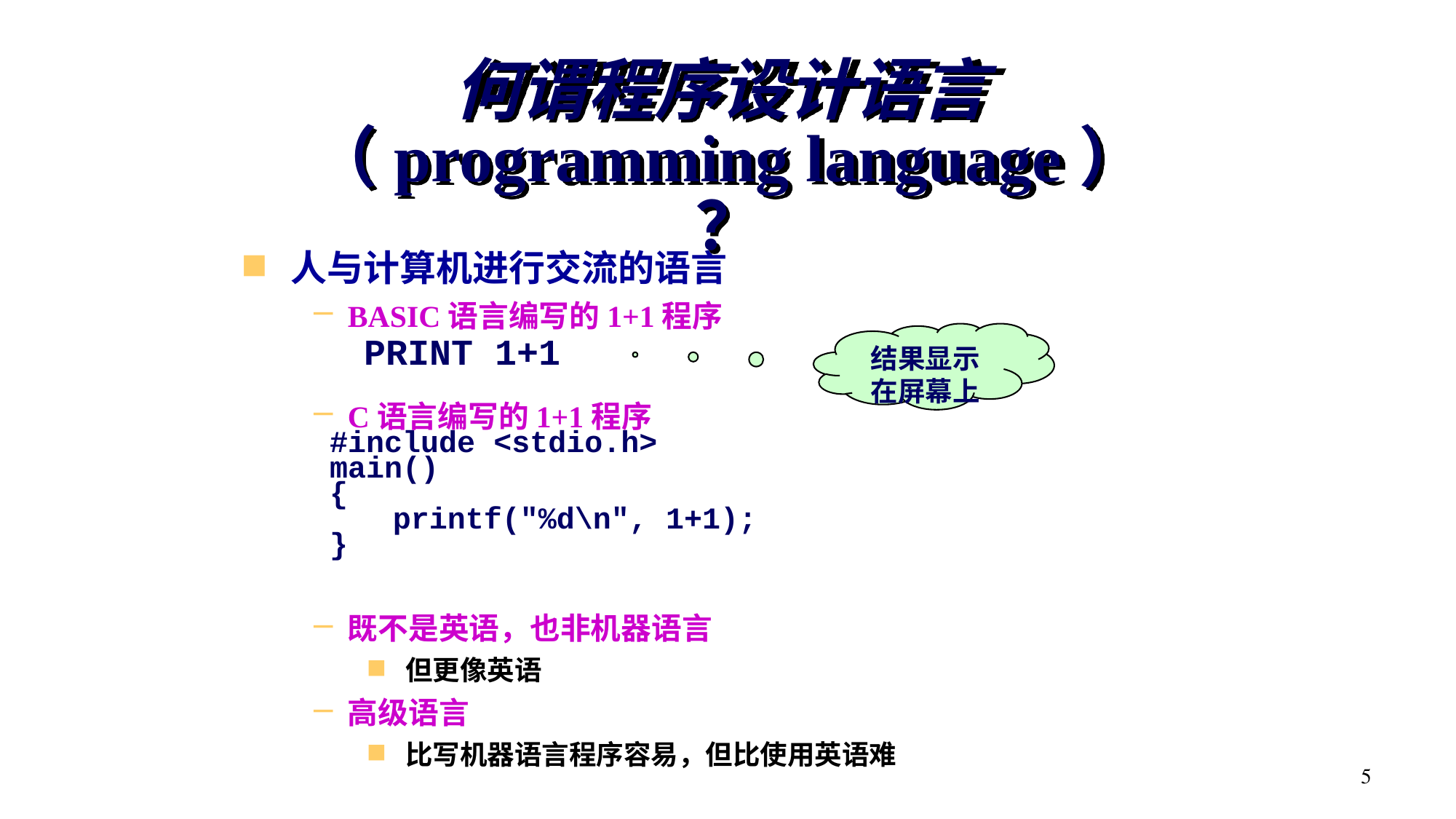

# 何谓程序设计语言 （programming language） ？
人与计算机进行交流的语言
BASIC语言编写的1+1程序

C语言编写的1+1程序

既不是英语，也非机器语言
但更像英语
高级语言
比写机器语言程序容易，但比使用英语难
PRINT 1+1
结果显示在屏幕上
#include <stdio.h>
main()
{
	printf("%d\n", 1+1);
}